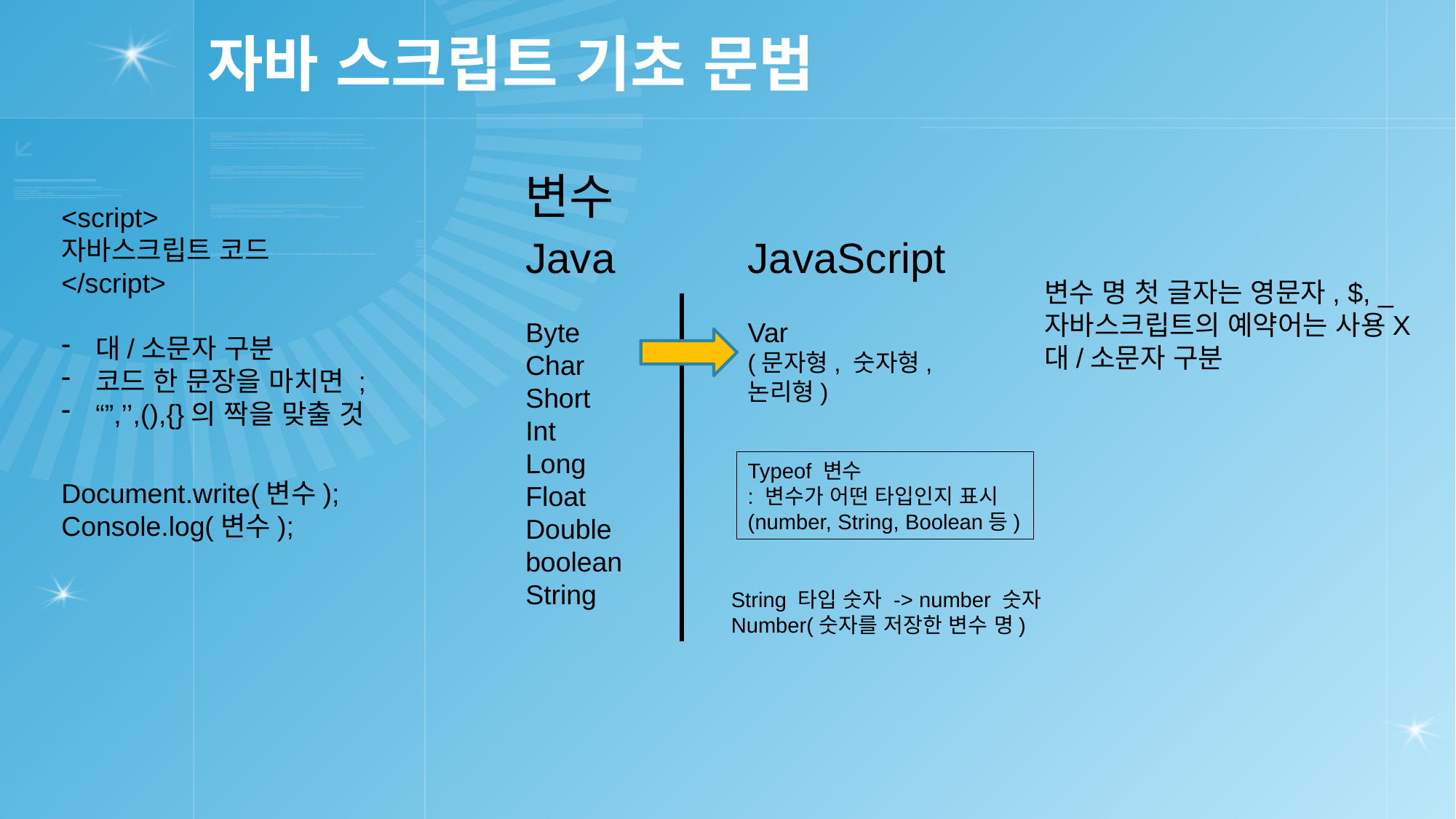

# 자바 스크립트 기초 문법
변수
JavaScript

Var
(문자형, 숫자형, 논리형)

Java

Byte
Char
Short
Int
Long
Float
Double
boolean
String

Typeof 변수
: 변수가 어떤 타입인지 표시
(number, String, Boolean등)
String 타입 숫자 -> number 숫자
Number(숫자를 저장한 변수 명)
<script>
자바스크립트 코드
</script>

대/소문자 구분
코드 한 문장을 마치면 ;
“”,’’,(),{}의 짝을 맞출 것
변수 명 첫 글자는 영문자, $, _
자바스크립트의 예약어는 사용X
대/소문자 구분
Document.write(변수);
Console.log(변수);